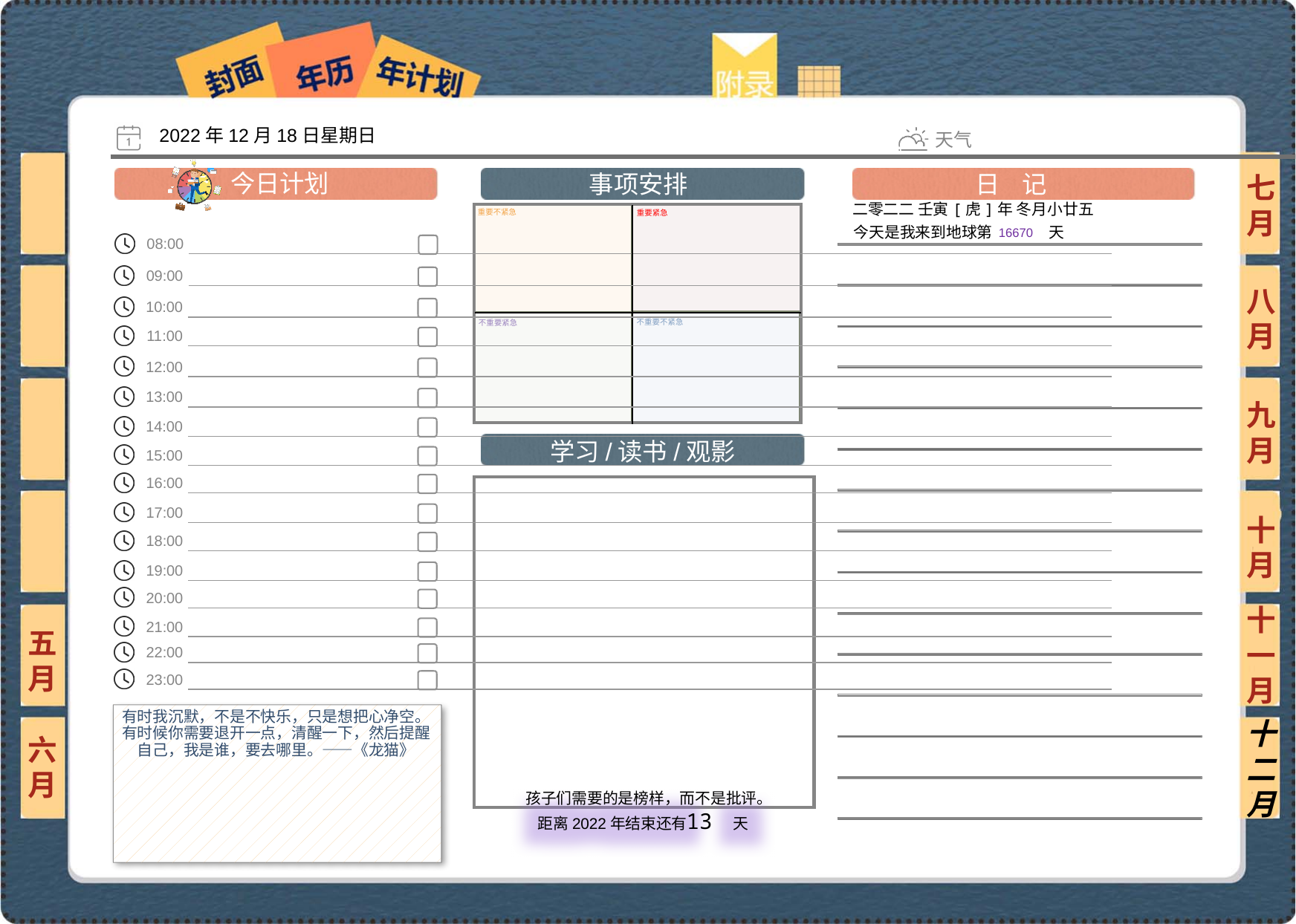

2022年12月18日星期日
七月
二零二二 壬寅[虎]年 冬月小廿五
16670
八月
九月
十月
十一月
五月
有时我沉默，不是不快乐，只是想把心净空。有时候你需要退开一点，清醒一下，然后提醒自己，我是谁，要去哪里。——《龙猫》

六月
十二月
13
 孩子们需要的是榜样，而不是批评。